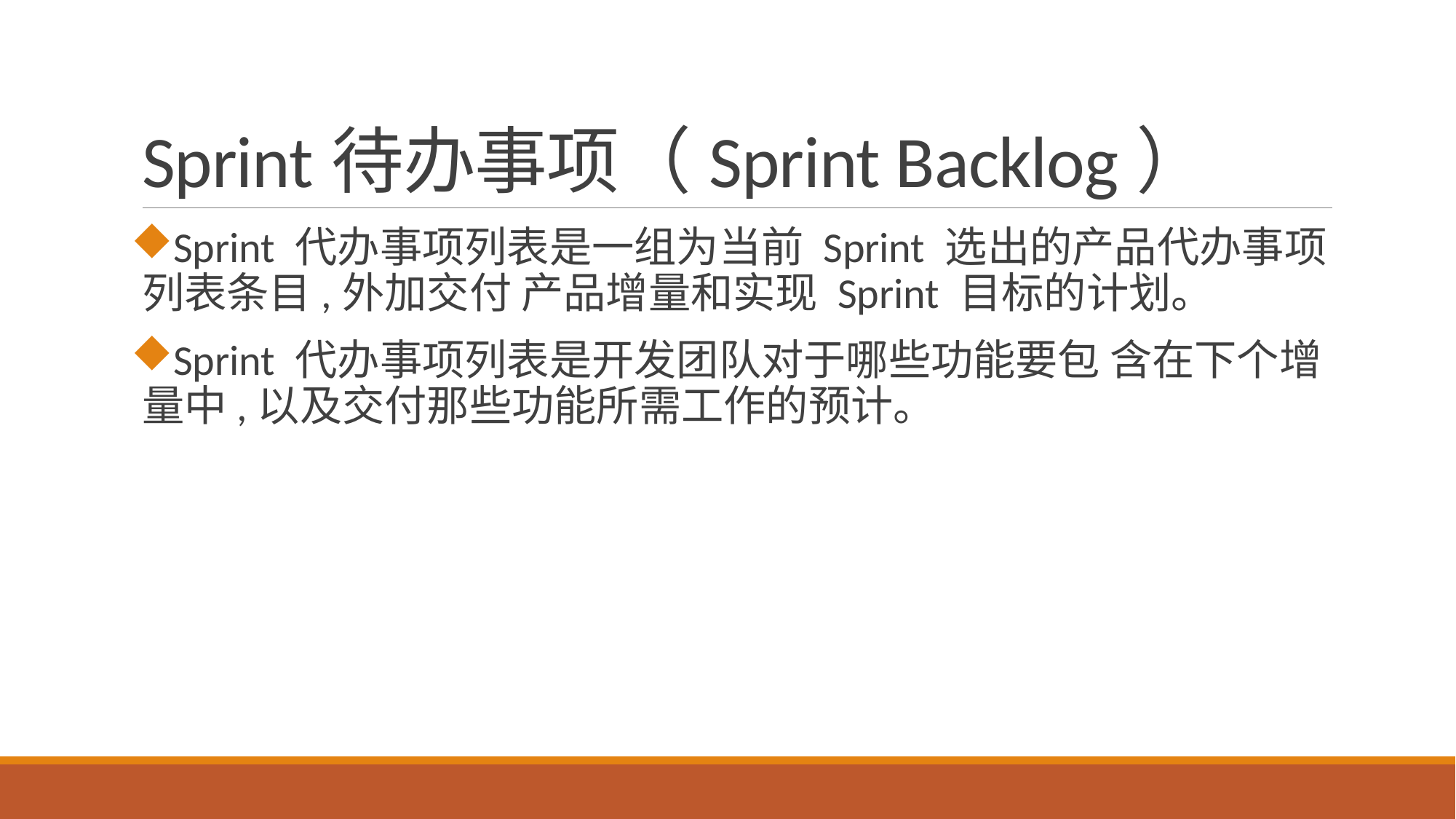

# Sprint待办事项（Sprint Backlog）
Sprint 代办事项列表是一组为当前 Sprint 选出的产品代办事项列表条目,外加交付 产品增量和实现 Sprint 目标的计划。
Sprint 代办事项列表是开发团队对于哪些功能要包 含在下个增量中,以及交付那些功能所需工作的预计。